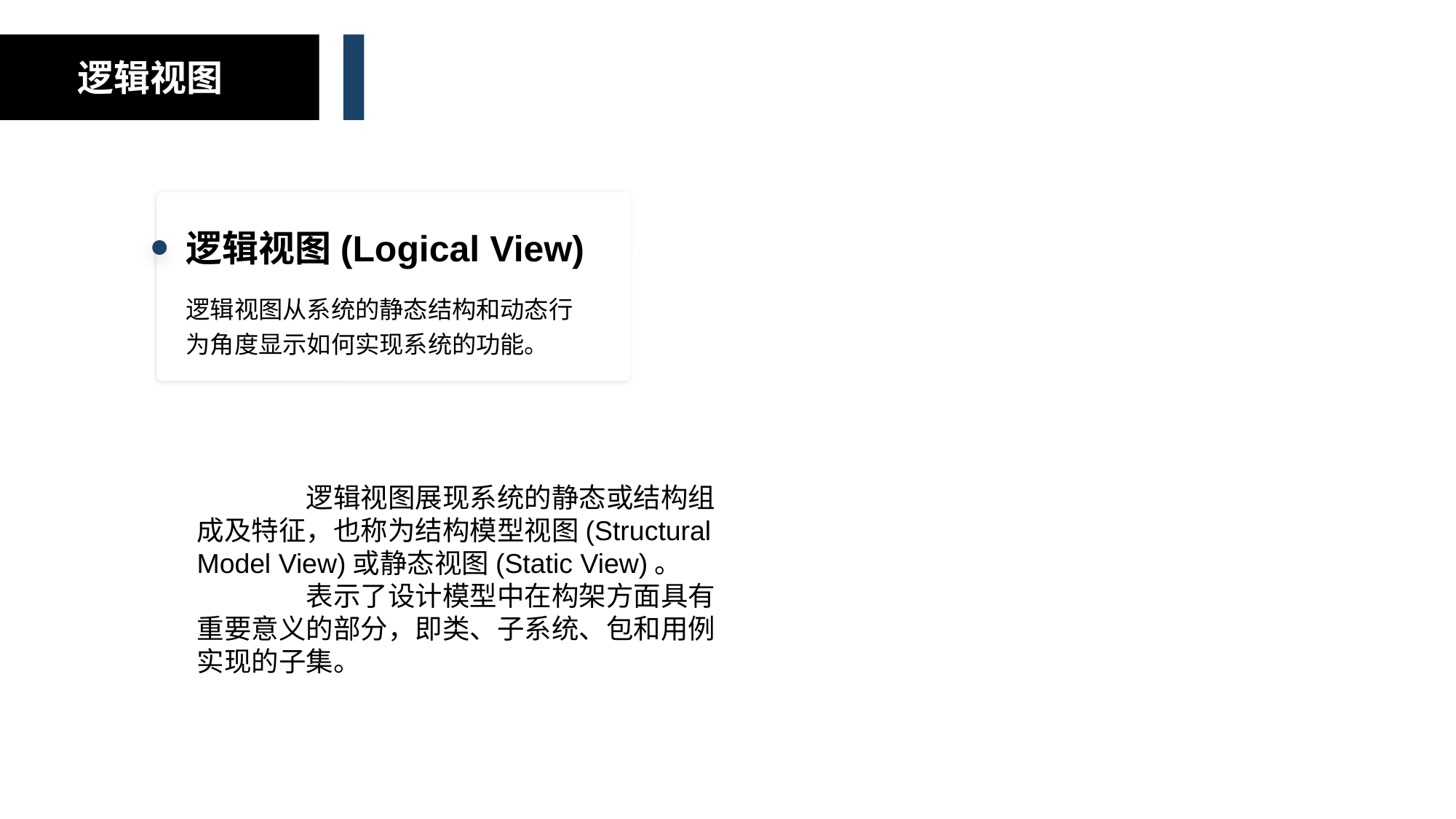

逻辑视图

逻辑视图(Logical View)

逻辑视图从系统的静态结构和动态行为角度显示如何实现系统的功能。

	逻辑视图展现系统的静态或结构组成及特征，也称为结构模型视图(Structural Model View)或静态视图(Static View)。
	表示了设计模型中在构架方面具有重要意义的部分，即类、子系统、包和用例实现的子集。